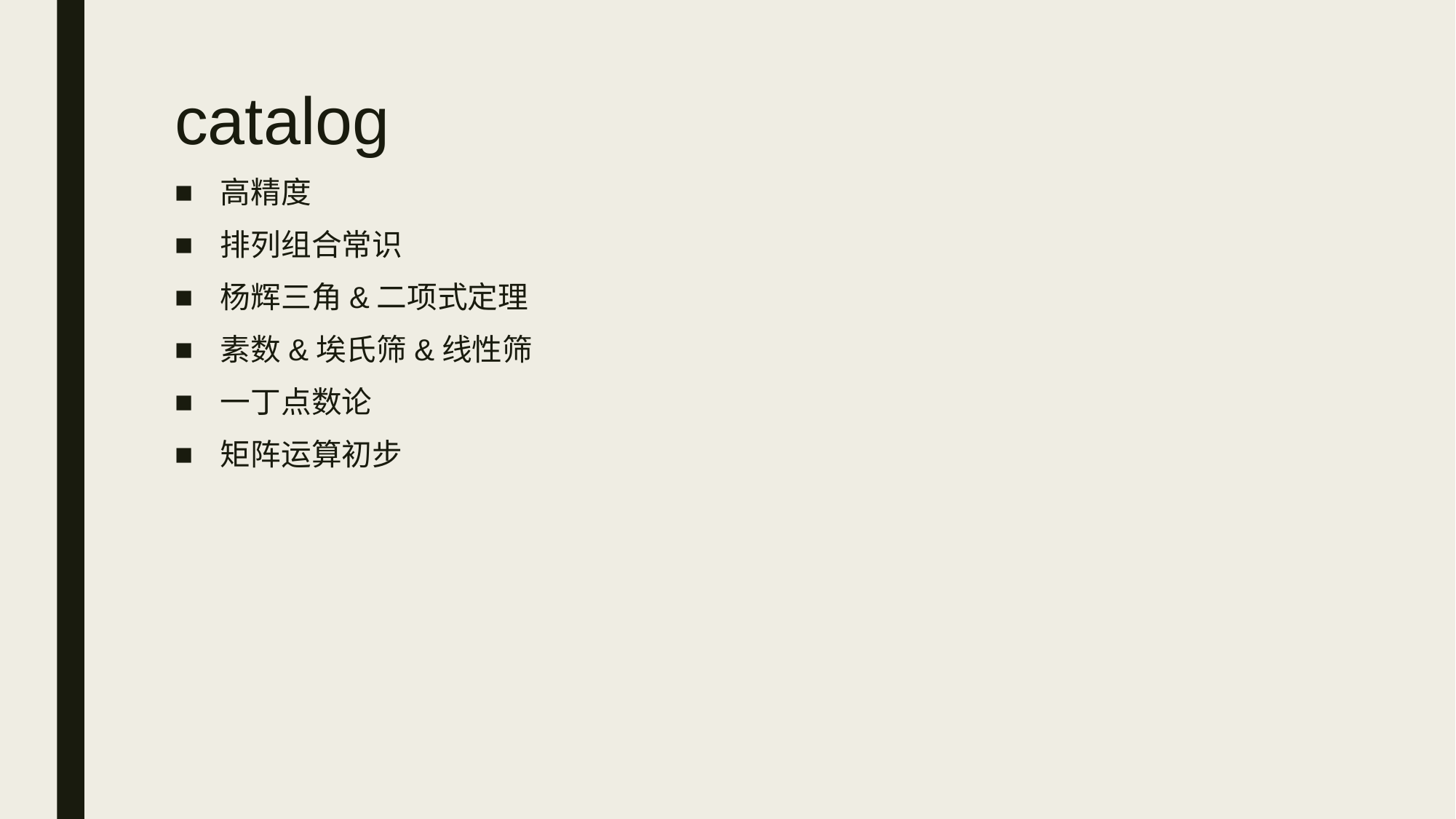

# catalog
高精度
排列组合常识
杨辉三角&二项式定理
素数&埃氏筛&线性筛
一丁点数论
矩阵运算初步